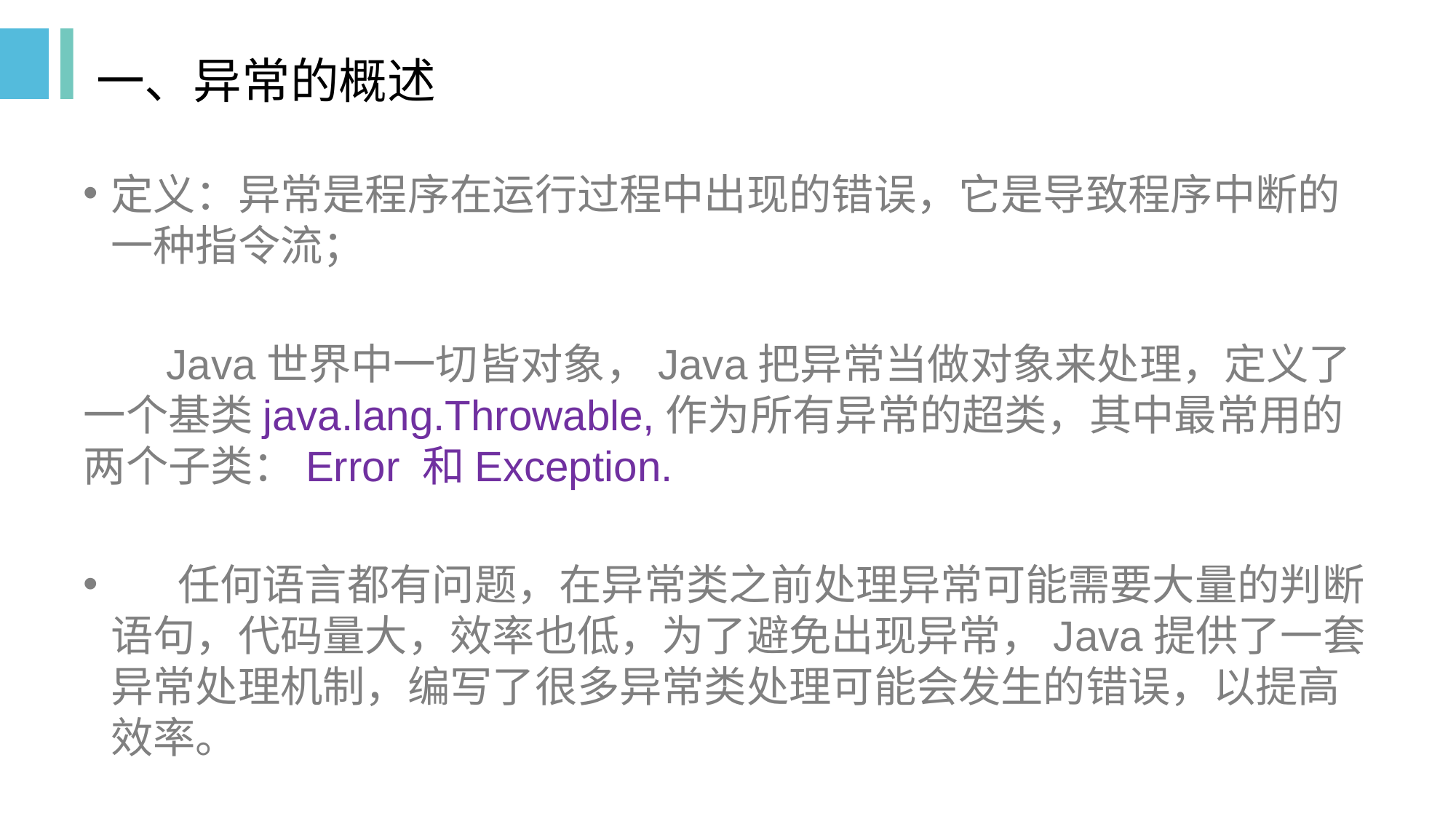

一、异常的概述
定义：异常是程序在运行过程中出现的错误，它是导致程序中断的一种指令流；

       Java世界中一切皆对象，Java把异常当做对象来处理，定义了一个基类java.lang.Throwable,作为所有异常的超类，其中最常用的两个子类：Error 和Exception.

      任何语言都有问题，在异常类之前处理异常可能需要大量的判断语句，代码量大，效率也低，为了避免出现异常，Java提供了一套异常处理机制，编写了很多异常类处理可能会发生的错误，以提高效率。